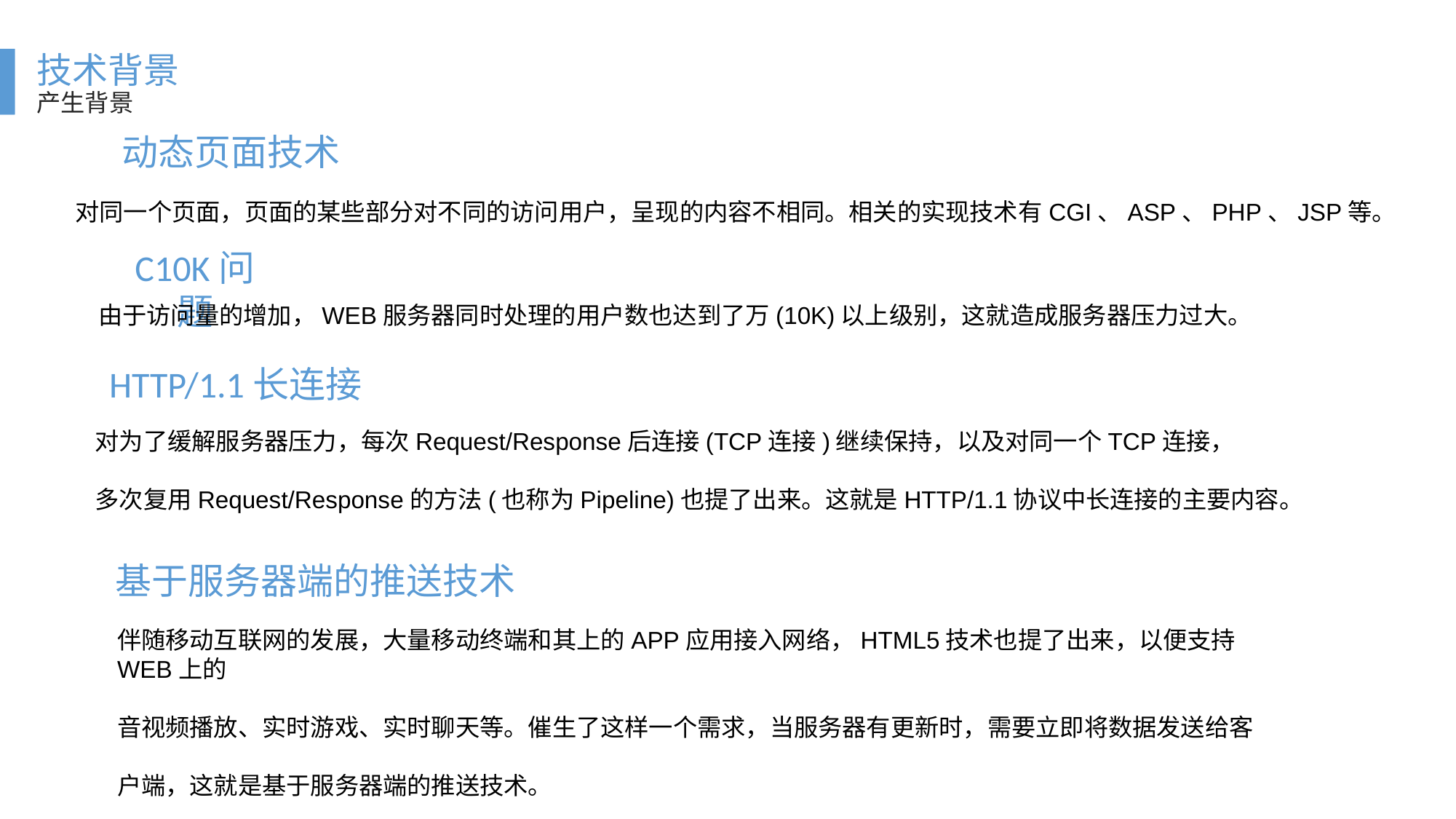

技术背景
产生背景
动态页面技术
对同一个页面，页面的某些部分对不同的访问用户，呈现的内容不相同。相关的实现技术有CGI、ASP、PHP、JSP等。
C10K问题
由于访问量的增加，WEB服务器同时处理的用户数也达到了万(10K)以上级别，这就造成服务器压力过大。
HTTP/1.1长连接
对为了缓解服务器压力，每次Request/Response后连接(TCP连接)继续保持，以及对同一个TCP连接，

多次复用Request/Response的方法(也称为Pipeline)也提了出来。这就是HTTP/1.1协议中长连接的主要内容。
基于服务器端的推送技术
伴随移动互联网的发展，大量移动终端和其上的APP应用接入网络，HTML5技术也提了出来，以便支持WEB上的

音视频播放、实时游戏、实时聊天等。催生了这样一个需求，当服务器有更新时，需要立即将数据发送给客

户端，这就是基于服务器端的推送技术。